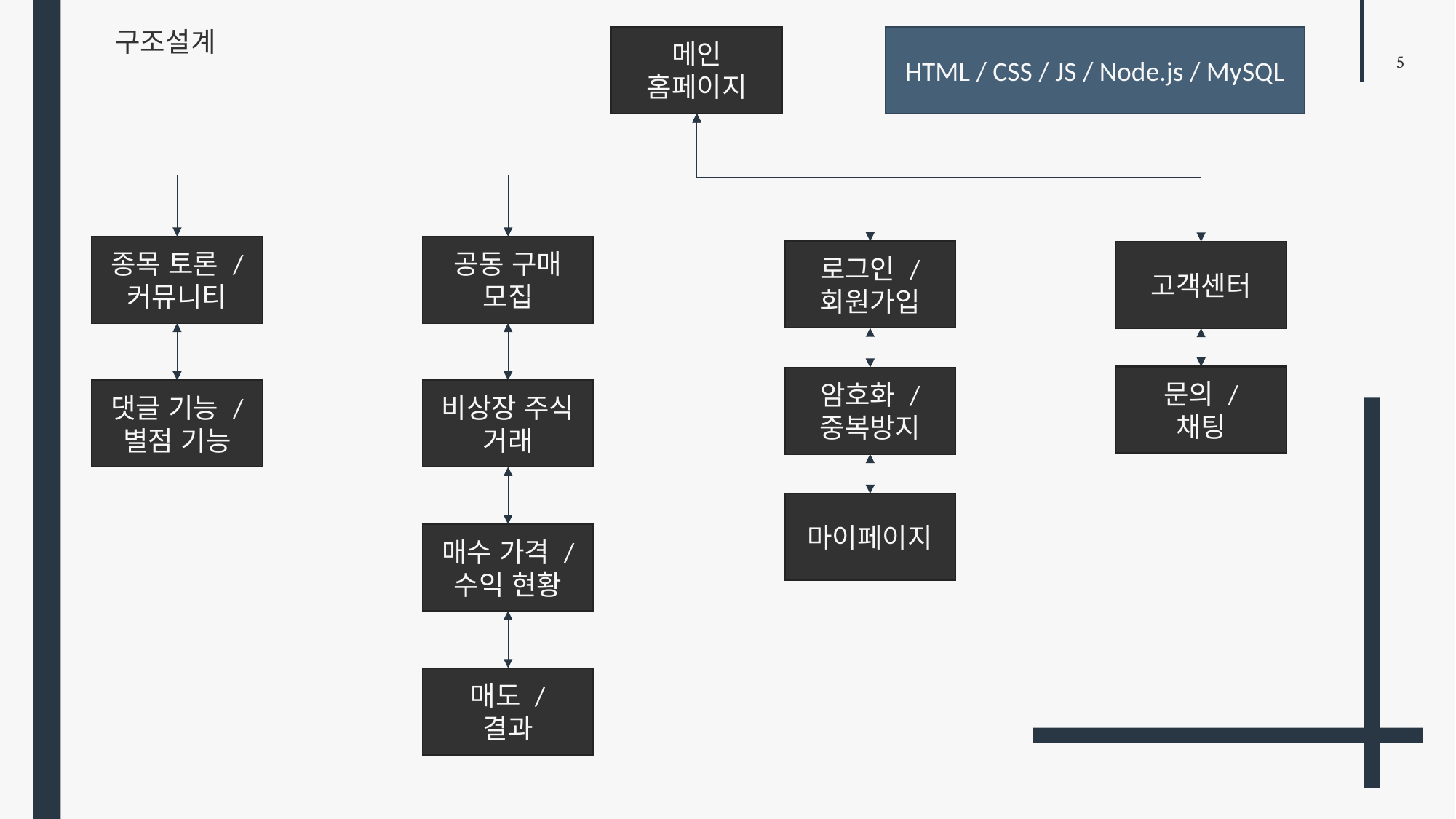

구조설계
HTML / CSS / JS / Node.js / MySQL
메인 홈페이지
종목 토론 /
커뮤니티
공동 구매
모집
로그인 /
회원가입
고객센터
문의 /
채팅
암호화 /
중복방지
댓글 기능 /
별점 기능
비상장 주식
거래

마이페이지
매수 가격 /
수익 현황

매도 /
결과